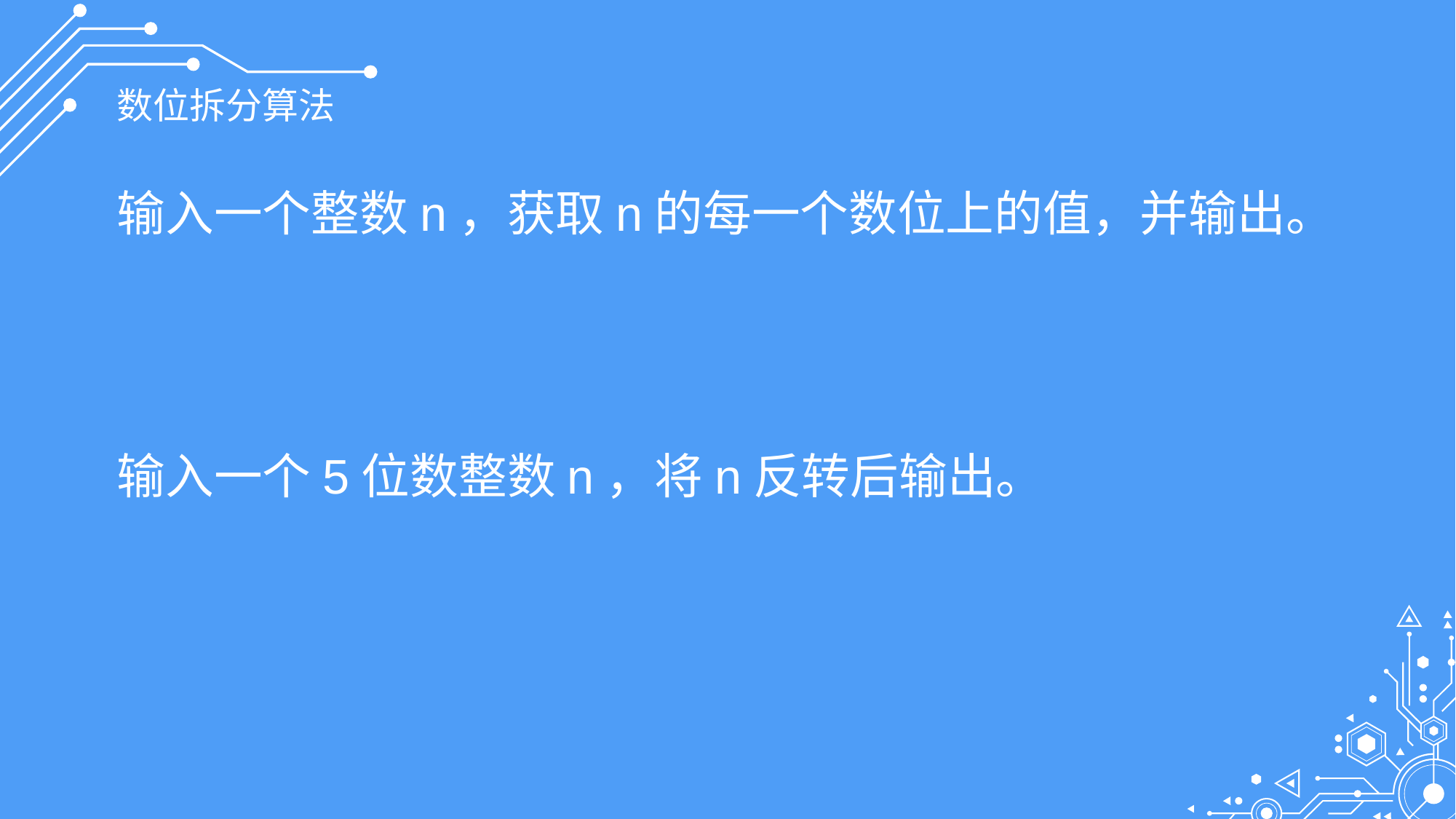

数位拆分算法
输入一个整数n，获取n的每一个数位上的值，并输出。
输入一个5位数整数n，将n反转后输出。